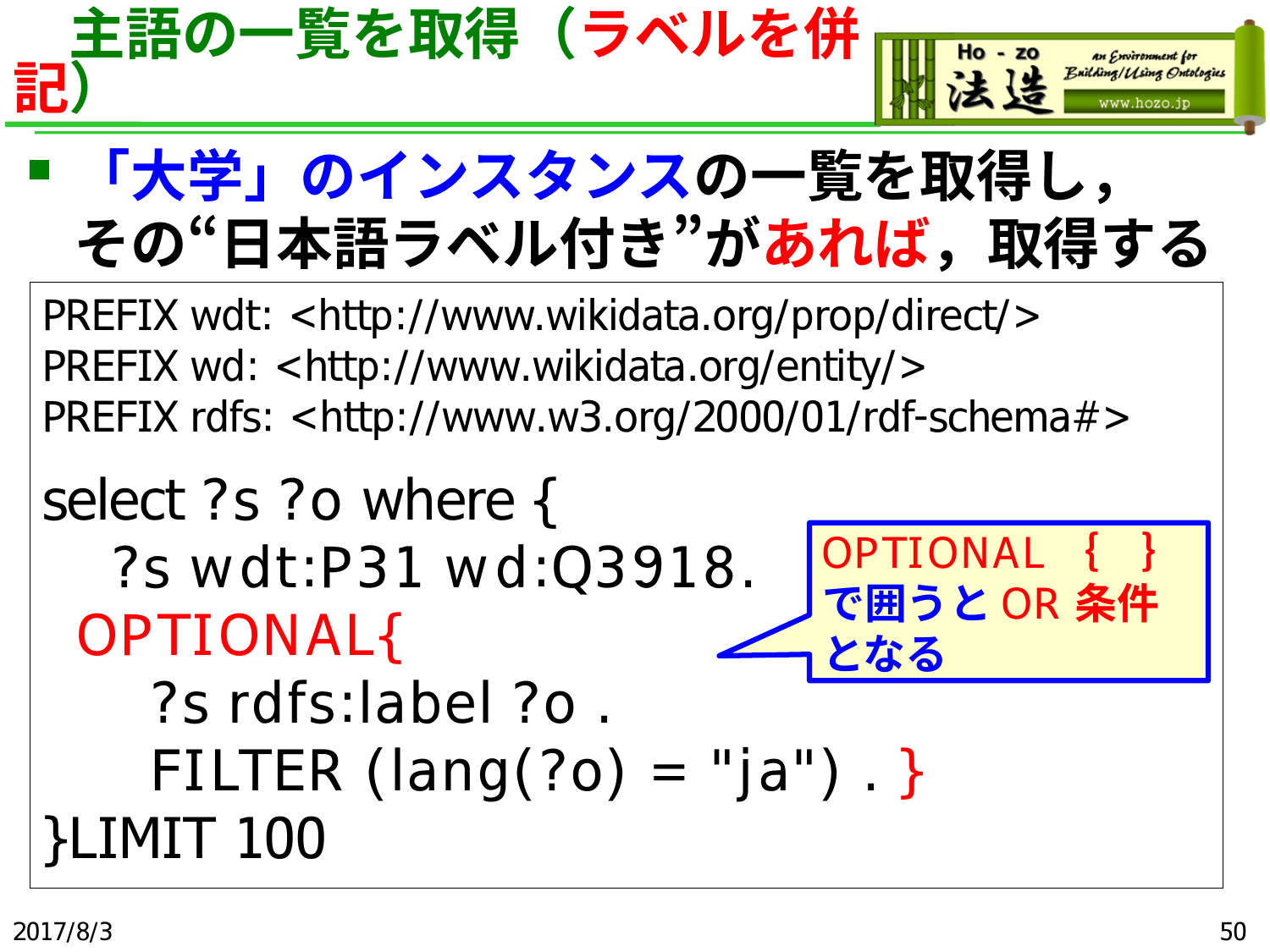

# 例5-3：述語と目的語を指定し，　 　主語の一覧を取得（ラベルを併記）
「大学」のインスタンスの一覧を取得し，
その“日本語ラベル付き”があれば，取得する
PREFIX wdt: <http://www.wikidata.org/prop/direct/>
PREFIX wd: <http://www.wikidata.org/entity/>
PREFIX rdfs: <http://www.w3.org/2000/01/rdf-schema#>
select ?s ?o where {
　?s wdt:P31 wd:Q3918.
  OPTIONAL{
  　?s rdfs:label ?o .
  　FILTER (lang(?o) = "ja") . }
}LIMIT 100
OPTIONAL｛　｝で囲うとOR条件となる
2017/8/3
50